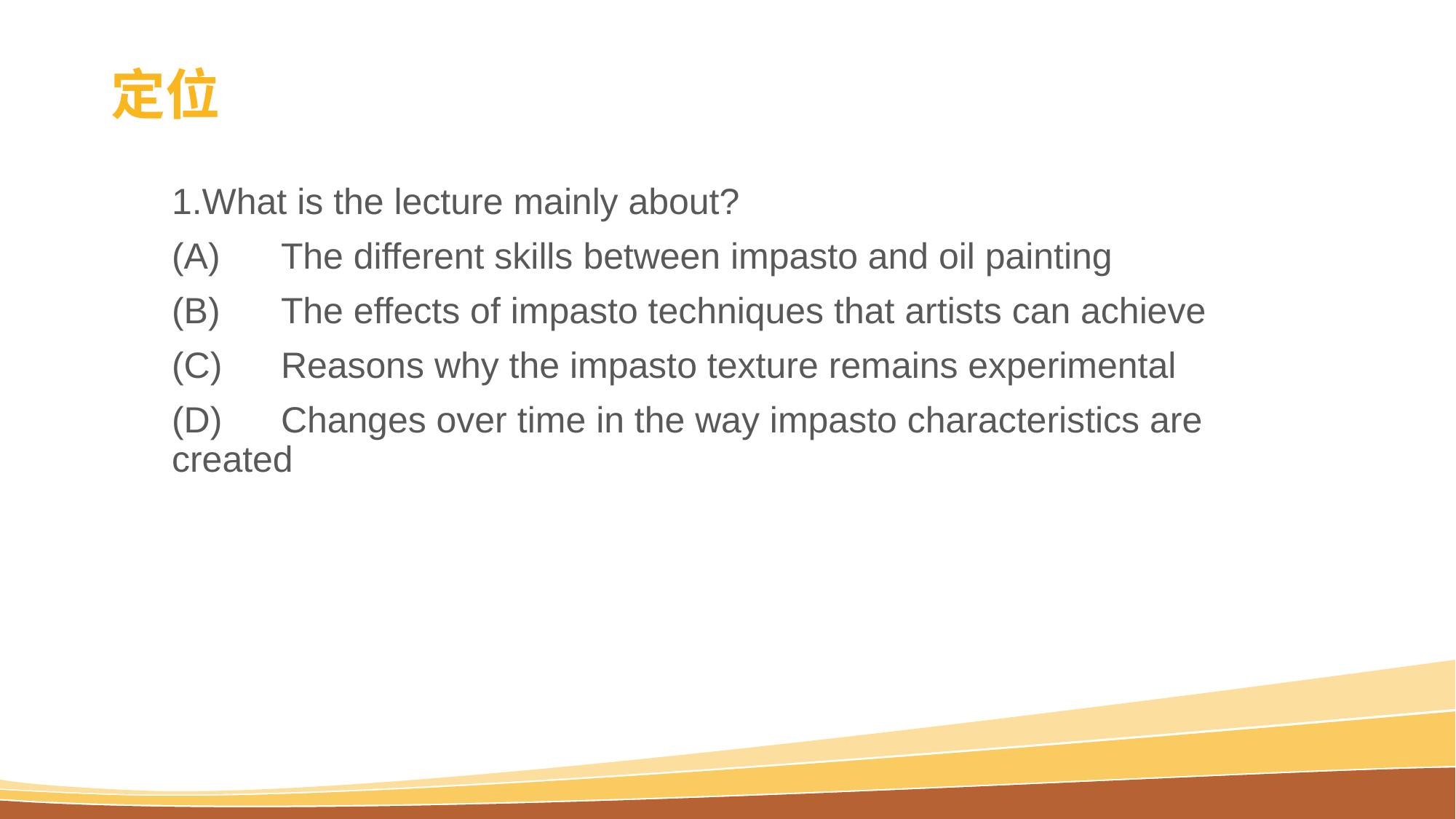

# 定位
1.What is the lecture mainly about?
(A)	The different skills between impasto and oil painting
(B)	The effects of impasto techniques that artists can achieve
(C)	Reasons why the impasto texture remains experimental
(D)	Changes over time in the way impasto characteristics are created